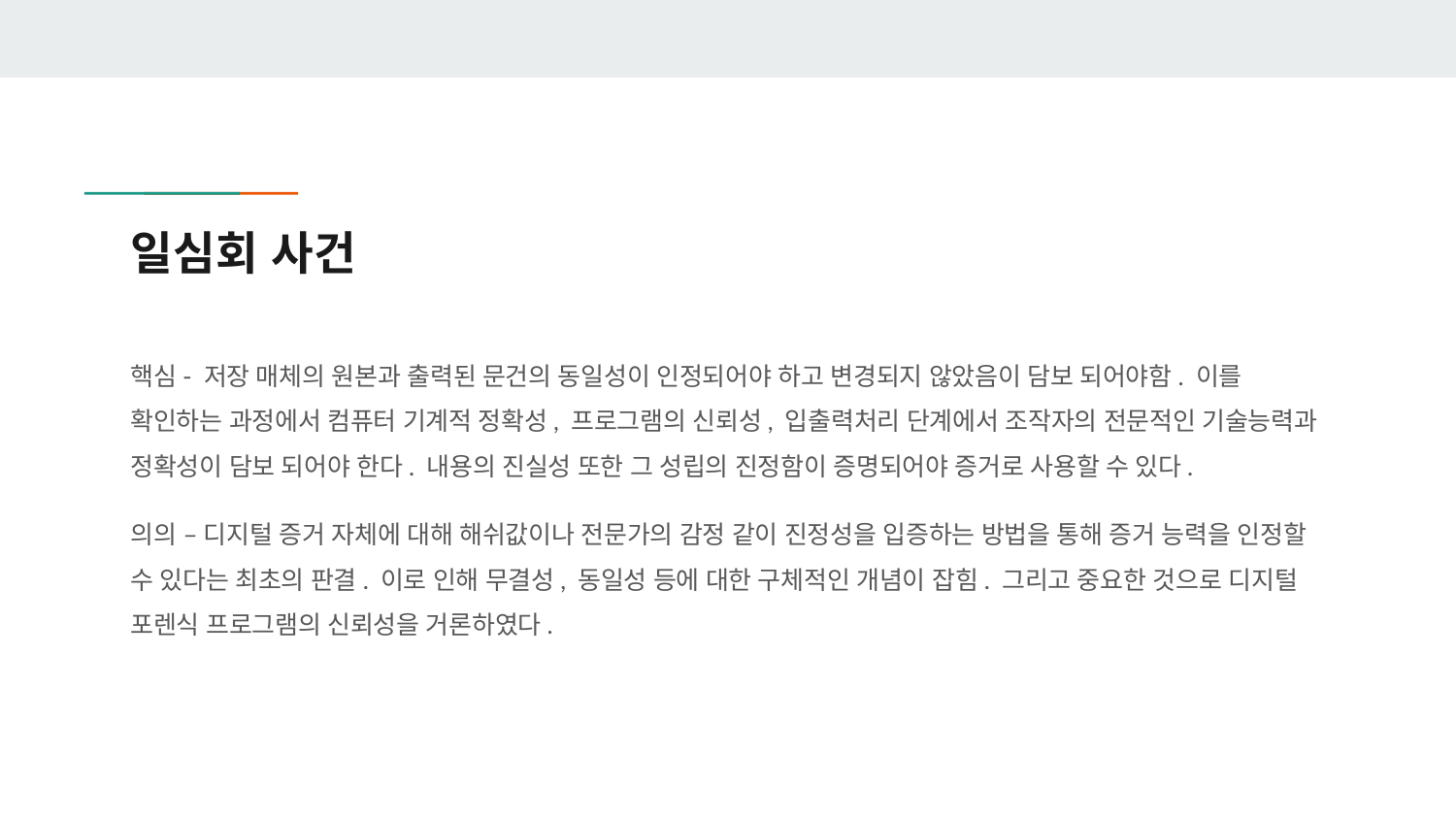

# 일심회 사건
핵심- 저장 매체의 원본과 출력된 문건의 동일성이 인정되어야 하고 변경되지 않았음이 담보 되어야함. 이를 확인하는 과정에서 컴퓨터 기계적 정확성, 프로그램의 신뢰성, 입출력처리 단계에서 조작자의 전문적인 기술능력과 정확성이 담보 되어야 한다. 내용의 진실성 또한 그 성립의 진정함이 증명되어야 증거로 사용할 수 있다.
의의 – 디지털 증거 자체에 대해 해쉬값이나 전문가의 감정 같이 진정성을 입증하는 방법을 통해 증거 능력을 인정할 수 있다는 최초의 판결. 이로 인해 무결성, 동일성 등에 대한 구체적인 개념이 잡힘. 그리고 중요한 것으로 디지털 포렌식 프로그램의 신뢰성을 거론하였다.